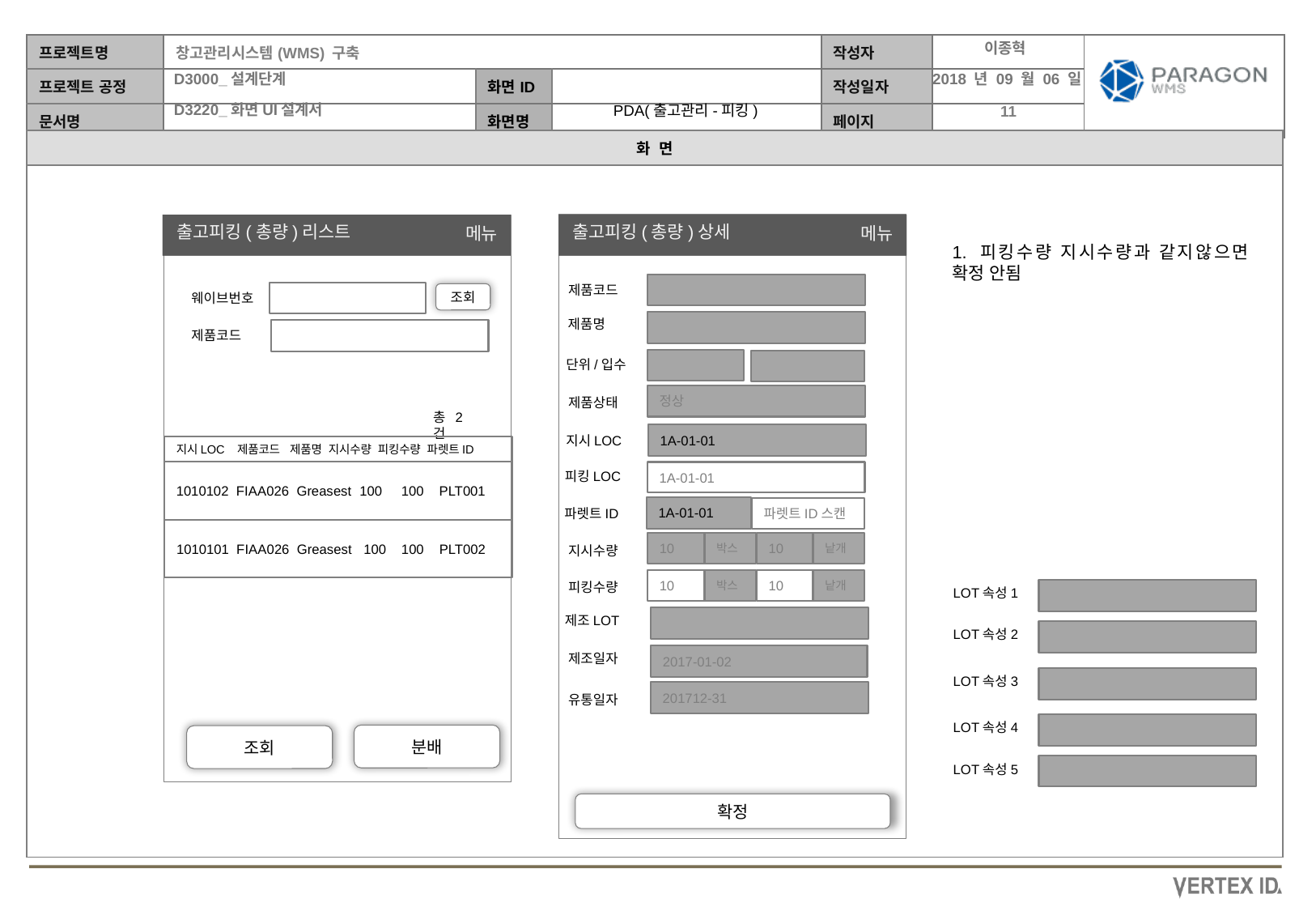

이종혁
2018 년 09 월 06 일
PDA(출고관리-피킹)

출고피킹(총량)상세

출고피킹(총량)리스트
메뉴
메뉴
1. 피킹수량 지시수량과 같지않으면 확정 안됨

제품코드

웨이브번호
조회
제품명

제품코드

단위/입수

정상
제품상태
총2건
1A-01-01
지시LOC
지시LOC   제품코드   제품명  지시수량  피킹수량  파렛트ID
1010102  FIAA026  Greasest  100     100    PLT001
피킹LOC
1A-01-01
1A-01-01
파렛트ID스캔
파렛트ID
1010101  FIAA026  Greasest   100    100    PLT002
박스
10
10
낱개
지시수량
박스
10
10
낱개
피킹수량
LOT속성1

제조LOT

LOT속성2

제조일자
2017-01-02
LOT속성3

201712-31
유통일자
LOT속성4

분배
조회

LOT속성5
확정